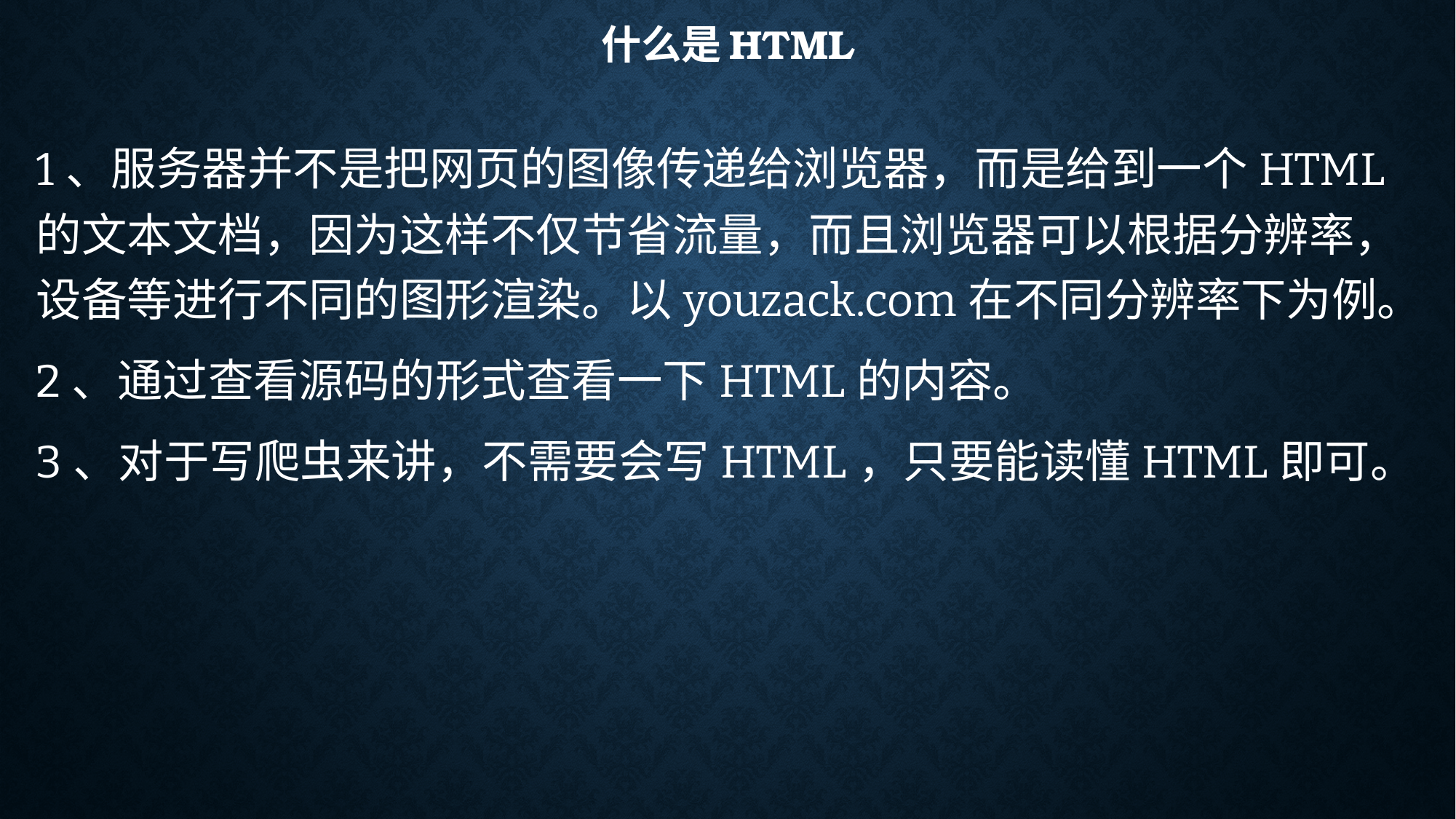

# 什么是HTML
1、服务器并不是把网页的图像传递给浏览器，而是给到一个HTML的文本文档，因为这样不仅节省流量，而且浏览器可以根据分辨率，设备等进行不同的图形渲染。以youzack.com在不同分辨率下为例。
2、通过查看源码的形式查看一下HTML的内容。
3、对于写爬虫来讲，不需要会写HTML，只要能读懂HTML即可。